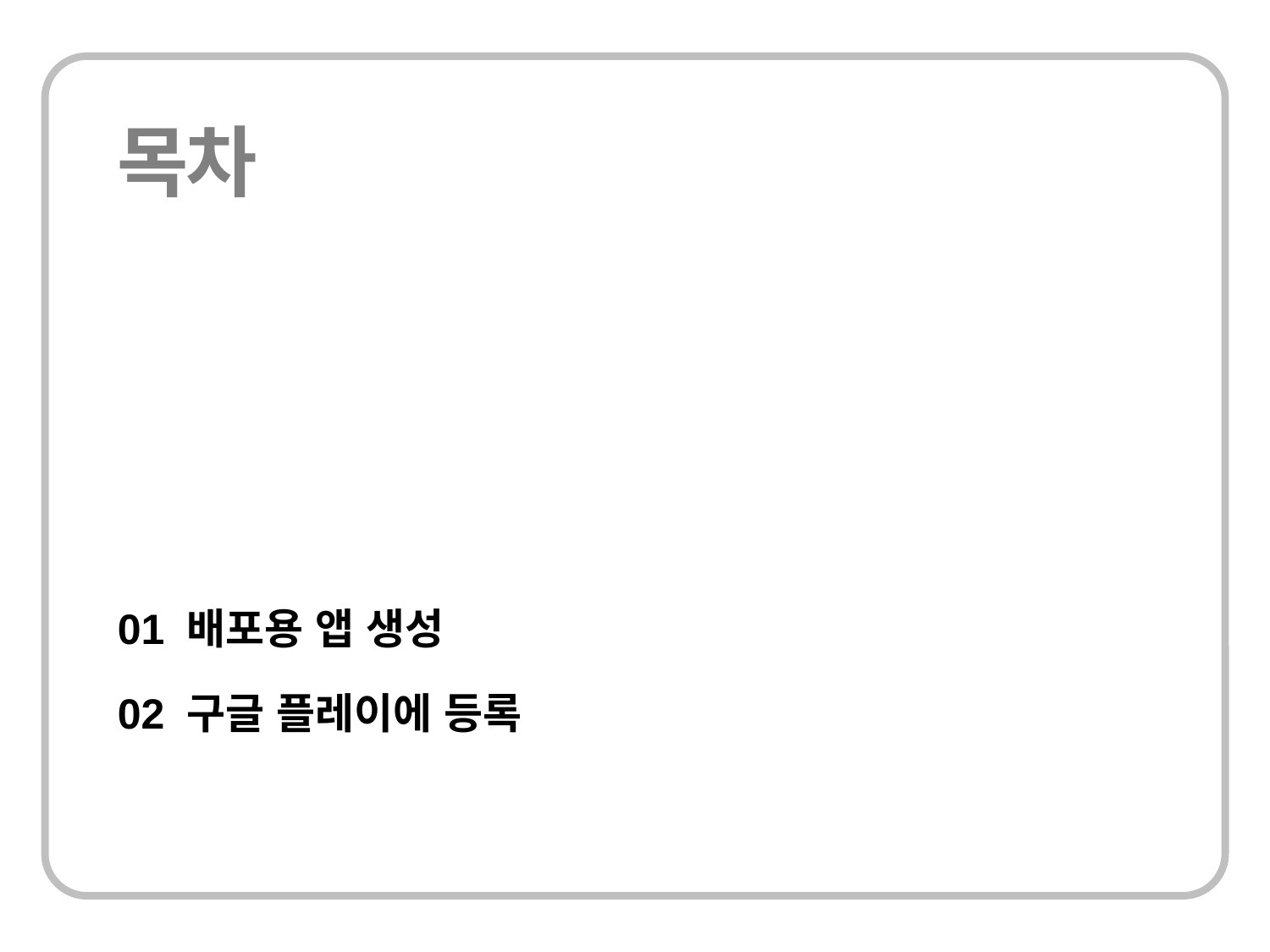

01 배포용 앱 생성
02 구글 플레이에 등록